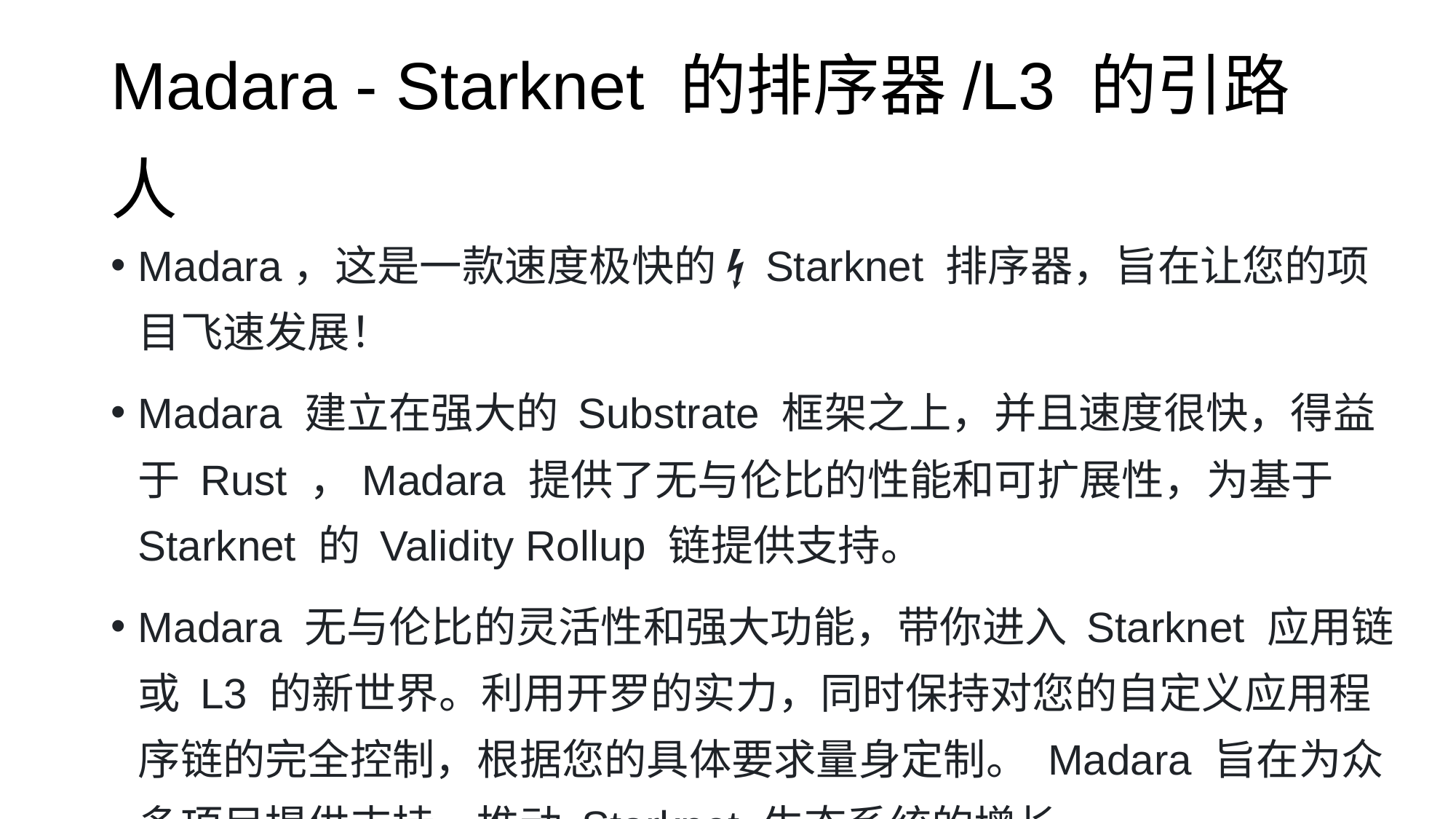

# Madara - Starknet 的排序器/L3 的引路人
Madara，这是一款速度极快的 ⚡ Starknet 排序器，旨在让您的项目飞速发展！
Madara 建立在强大的 Substrate 框架之上，并且速度很快，得益于 Rust ，Madara 提供了无与伦比的性能和可扩展性，为基于 Starknet 的 Validity Rollup 链提供支持。
Madara 无与伦比的灵活性和强大功能，带你进入 Starknet 应用链或 L3 的新世界。利用开罗的实力，同时保持对您的自定义应用程序链的完全控制，根据您的具体要求量身定制。 Madara 旨在为众多项目提供支持，推动 Starknet 生态系统的增长。